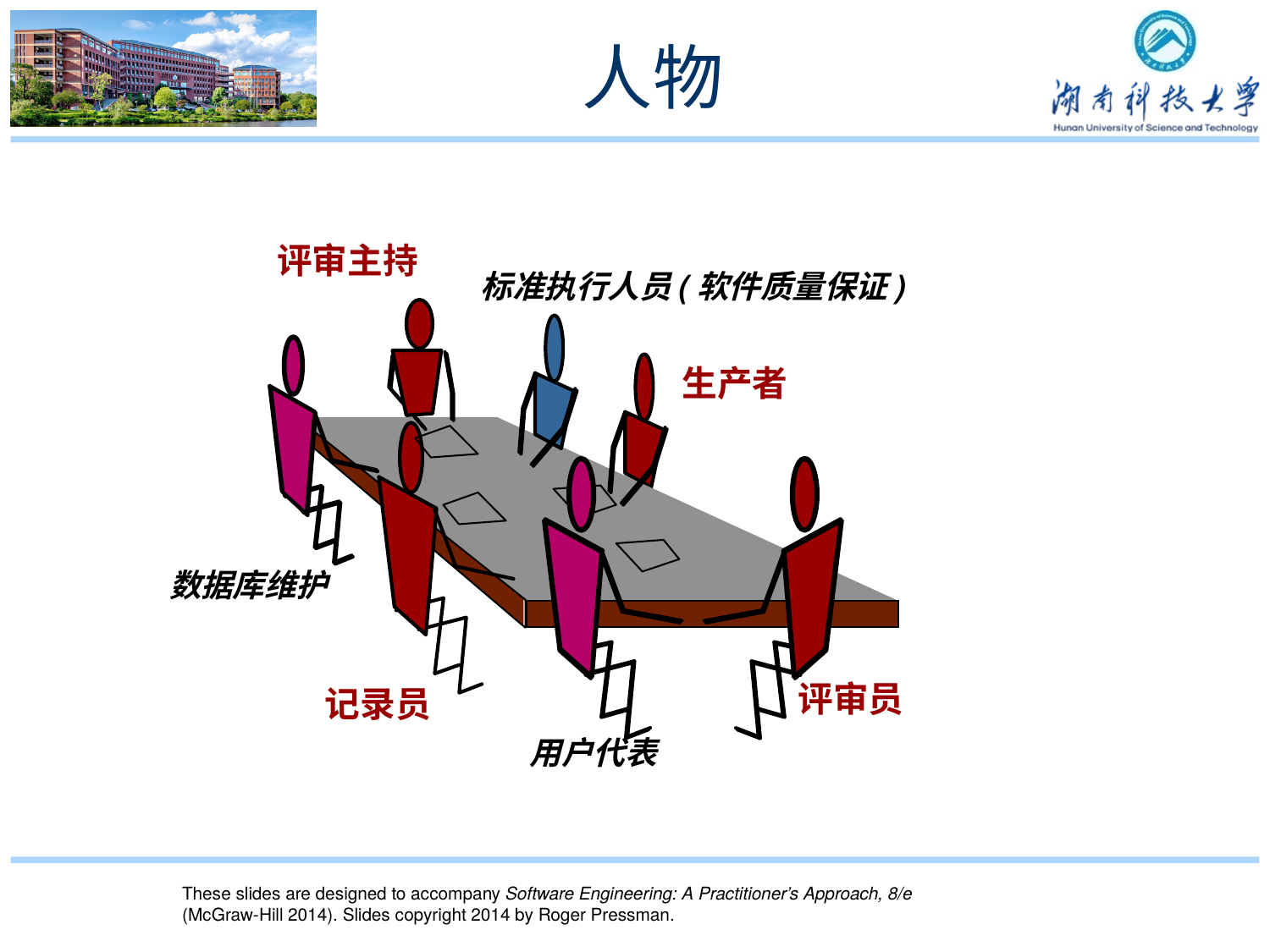

These slides are designed to accompany Software Engineering: A Practitioner’s Approach, 8/e (McGraw-Hill 2014). Slides copyright 2014 by Roger Pressman.
# 人物
评审主持
标准执行人员(软件质量保证)

生产者

数据库维护

评审员
记录员
用户代表
17